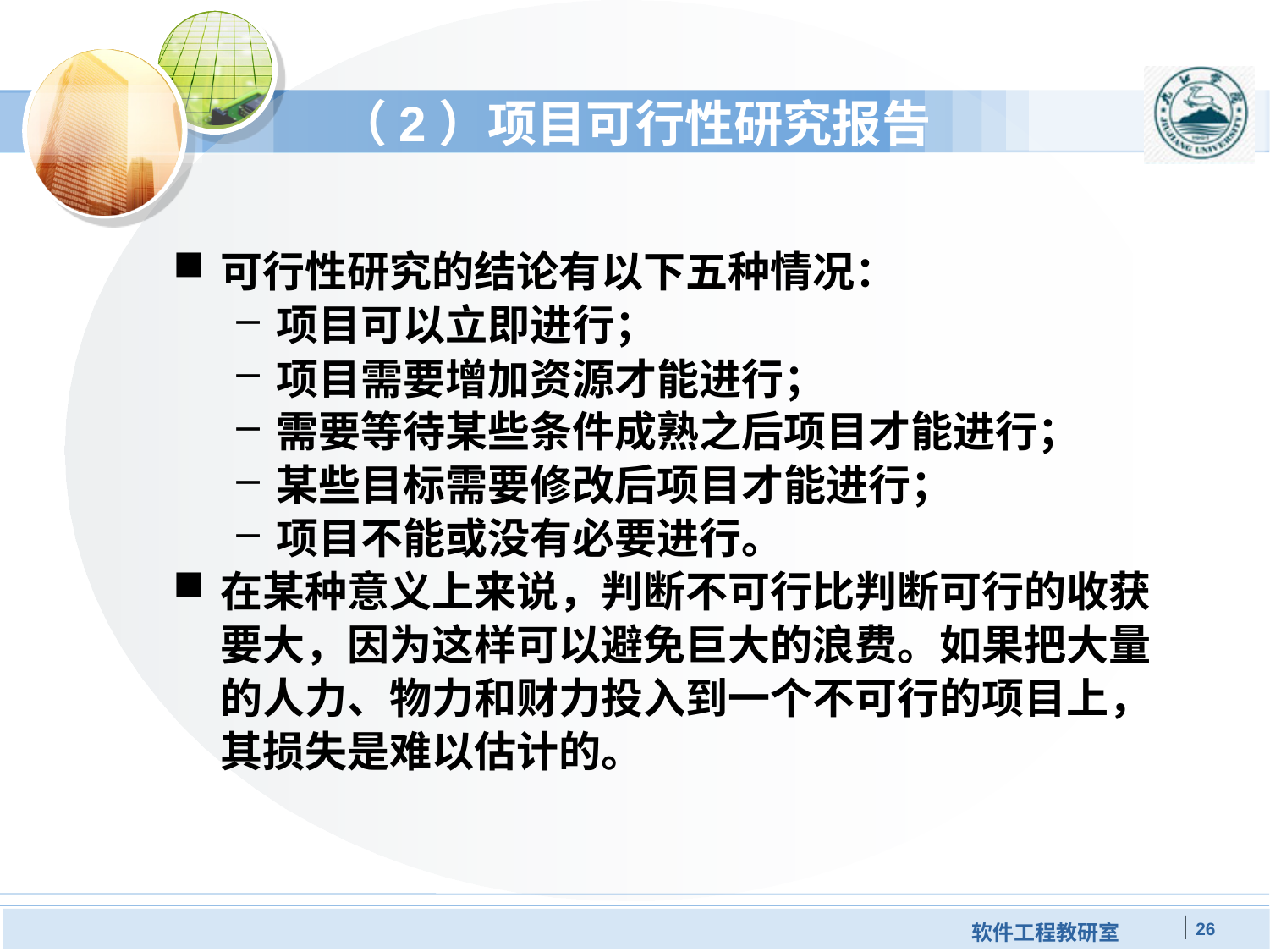

# （2）项目可行性研究报告
可行性研究的结论有以下五种情况：
项目可以立即进行；
项目需要增加资源才能进行；
需要等待某些条件成熟之后项目才能进行；
某些目标需要修改后项目才能进行；
项目不能或没有必要进行。
在某种意义上来说，判断不可行比判断可行的收获要大，因为这样可以避免巨大的浪费。如果把大量的人力、物力和财力投入到一个不可行的项目上，其损失是难以估计的。